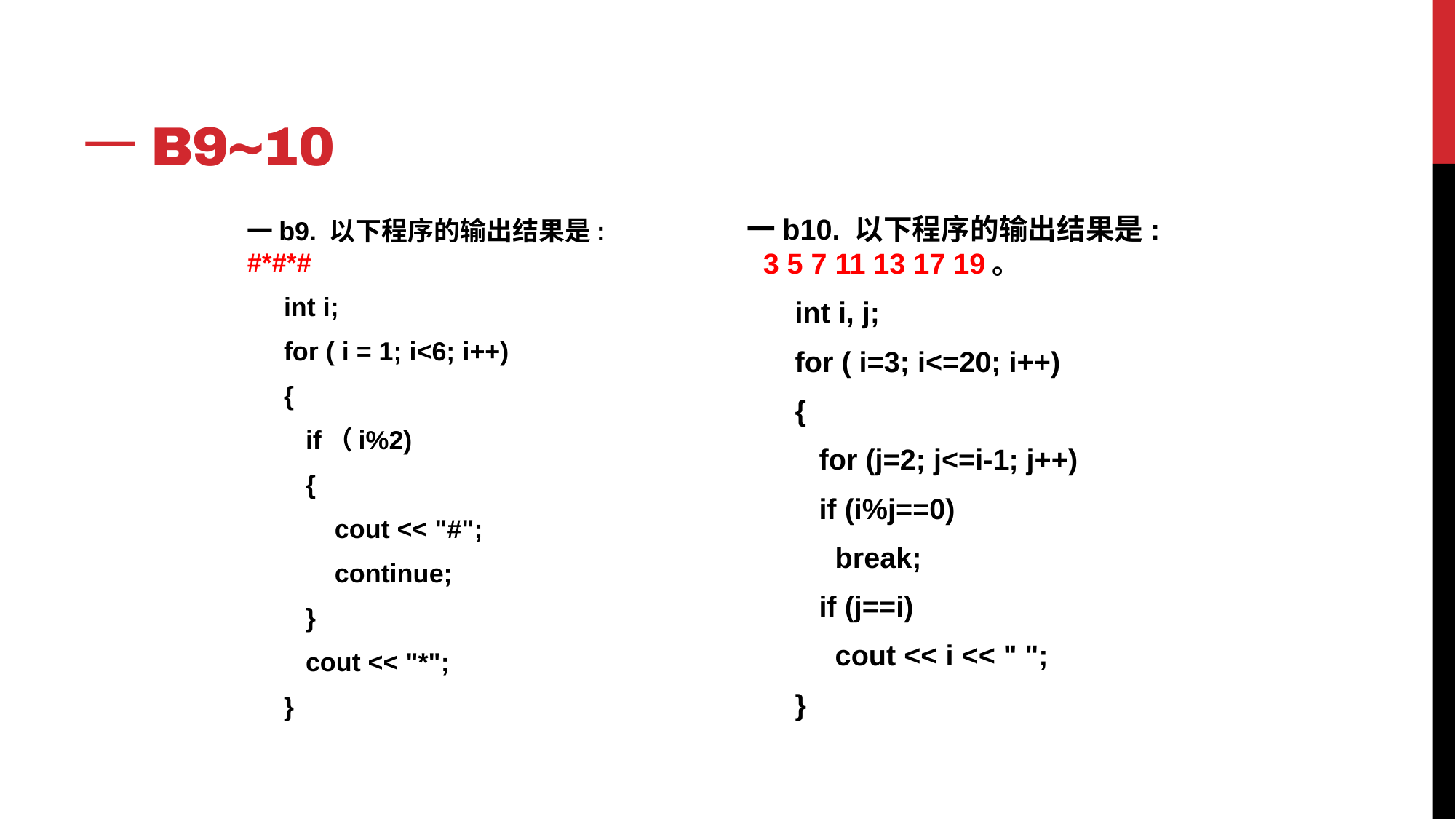

# 一b9~10
一b10. 以下程序的输出结果是:     3 5 7 11 13 17 19。
      int i, j;
      for ( i=3; i<=20; i++)
      {
         for (j=2; j<=i-1; j++)
         if (i%j==0)
           break;
         if (j==i)
           cout << i << " ";
      }

一b9. 以下程序的输出结果是:  #*#*#
     int i;
     for ( i = 1; i<6; i++)
     {
        if（i%2)
        {
            cout << "#";
            continue;
        }
        cout << "*";
     }